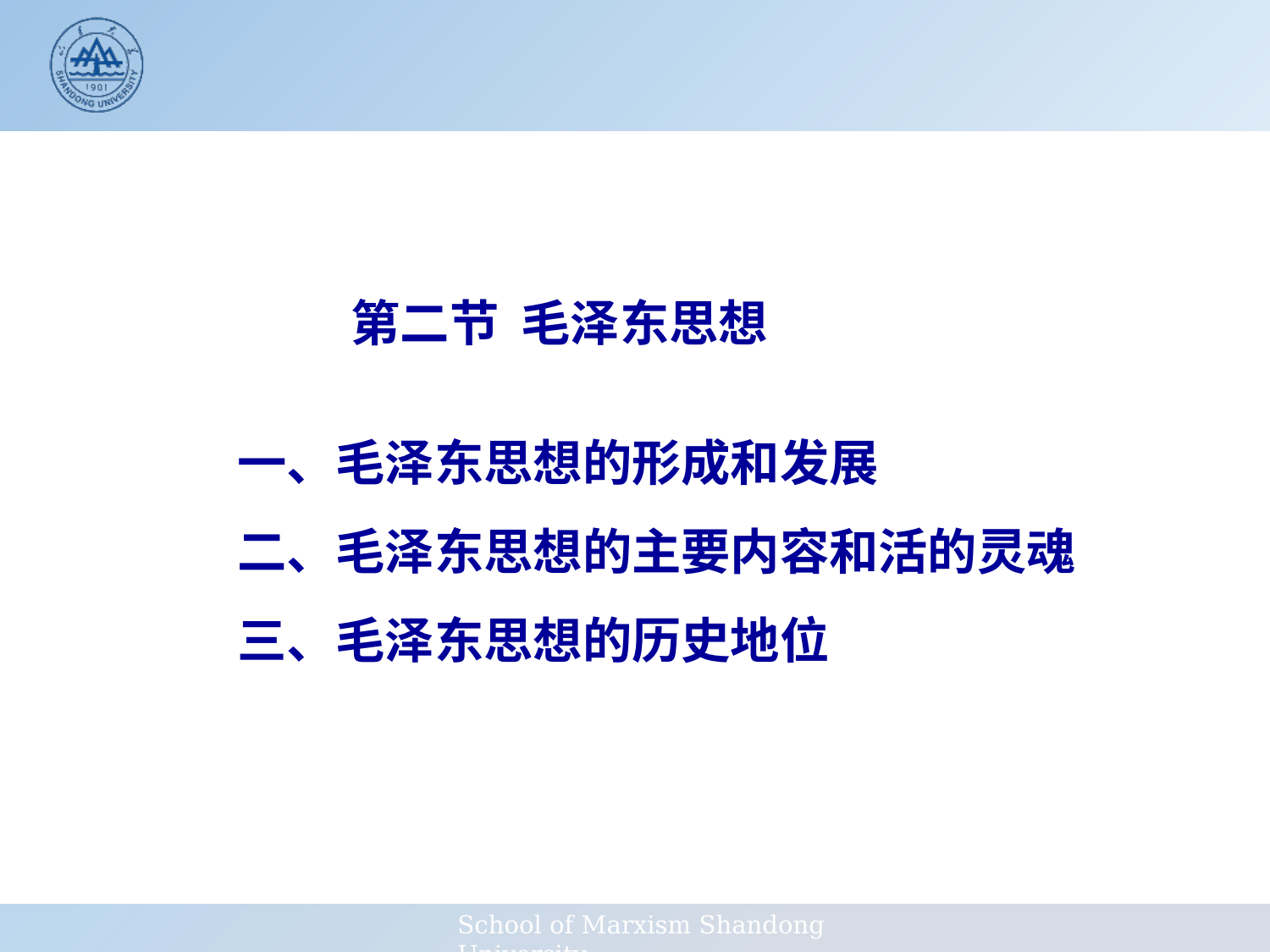

第二节  毛泽东思想
一、毛泽东思想的形成和发展
二、毛泽东思想的主要内容和活的灵魂
三、毛泽东思想的历史地位